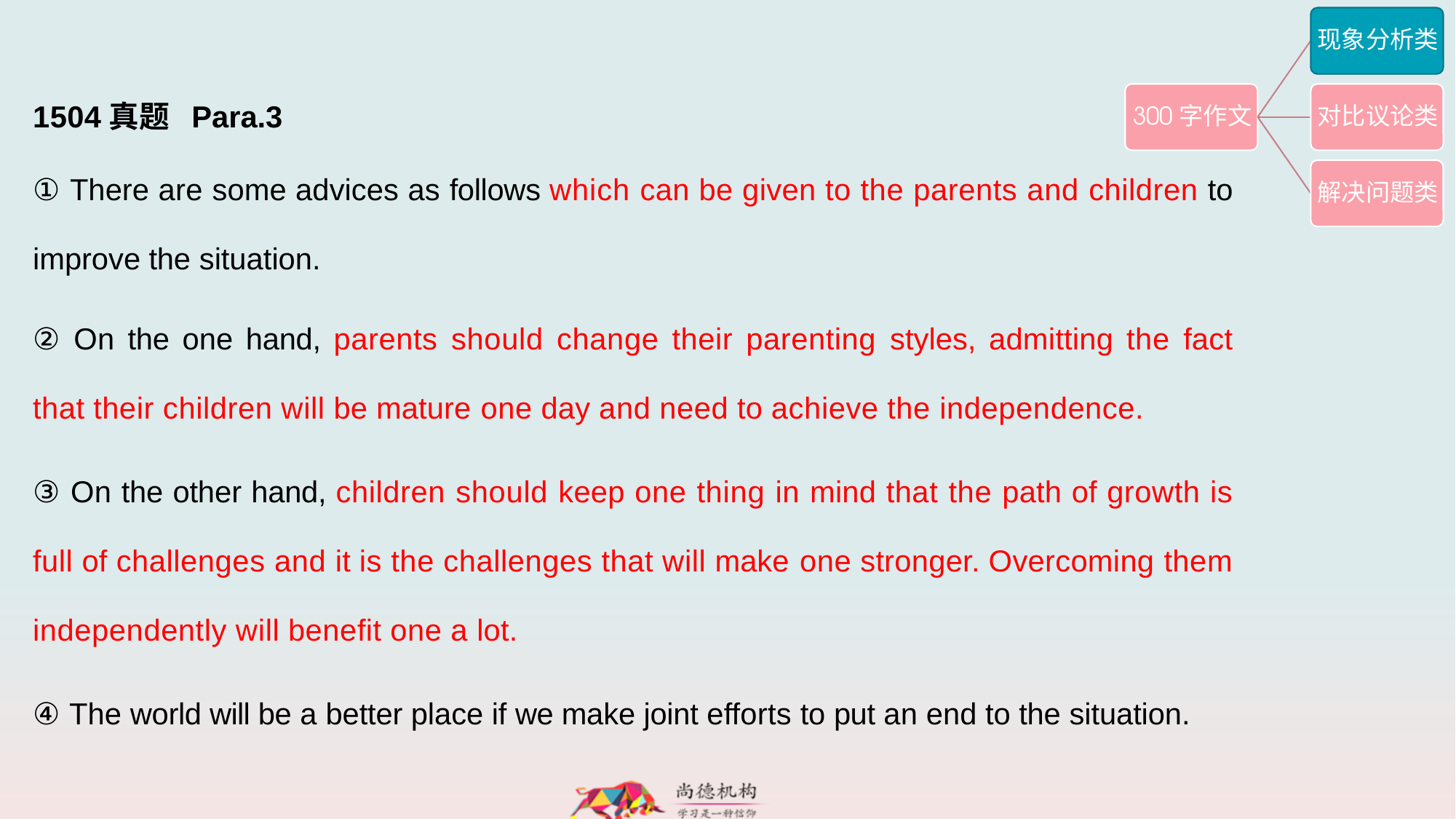

300字作文

现象分析类

对比议论类

解决问题类
1504真题  Para.3
① There are some advices as follows which can be given to the parents and children to improve the situation.
② On the one hand, parents should change their parenting styles, admitting the fact that their children will be mature one day and need to achieve the independence.
③ On the other hand, children should keep one thing in mind that the path of growth is full of challenges and it is the challenges that will make one stronger. Overcoming them independently will benefit one a lot.
④ The world will be a better place if we make joint efforts to put an end to the situation.